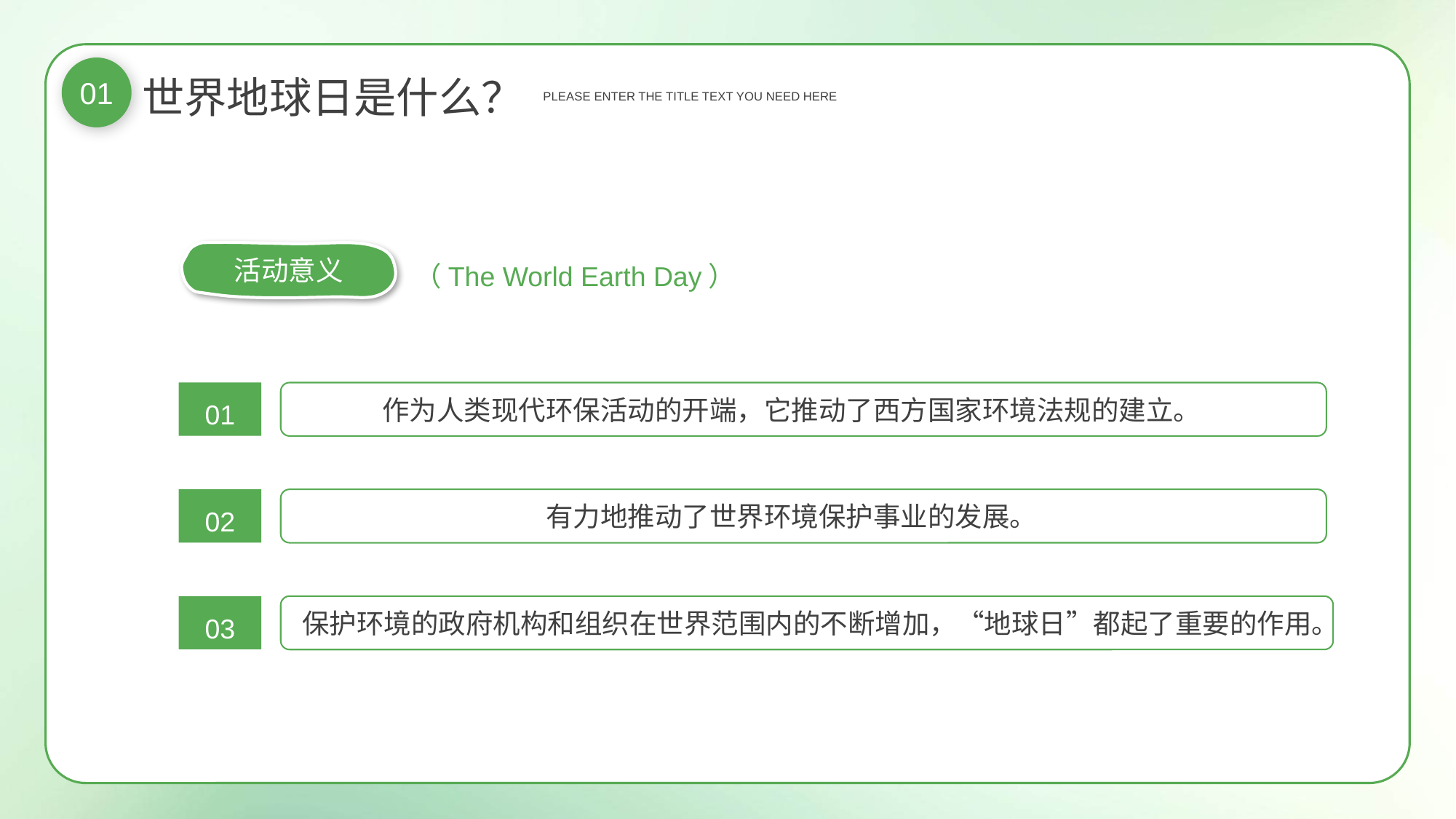

01
世界地球日是什么？
PLEASE ENTER THE TITLE TEXT YOU NEED HERE

活动意义
（The World Earth Day）
01

作为人类现代环保活动的开端，它推动了西方国家环境法规的建立。
02

有力地推动了世界环境保护事业的发展。
03

保护环境的政府机构和组织在世界范围内的不断增加，“地球日”都起了重要的作用。